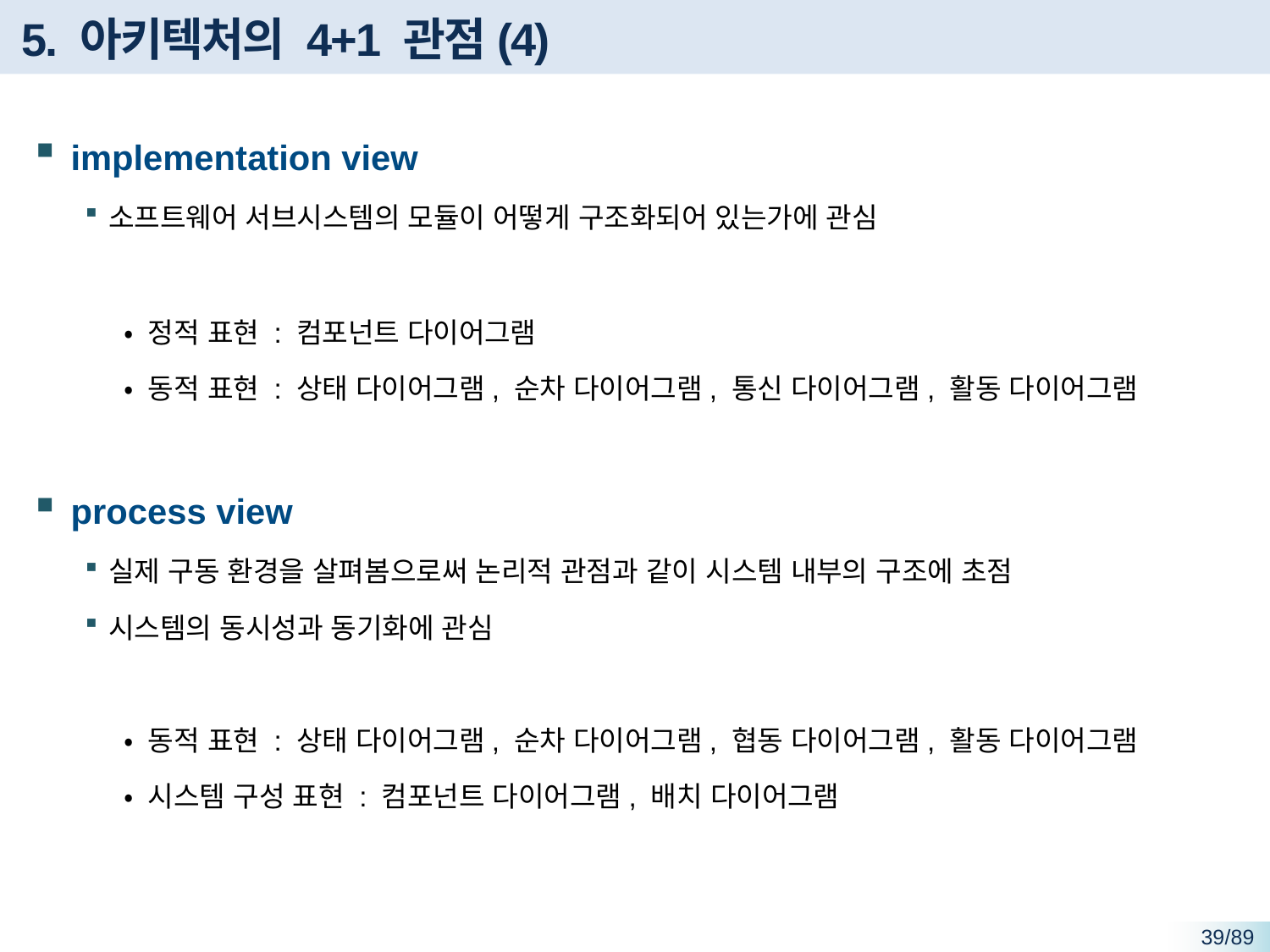

# 5. 아키텍처의 4+1 관점(4)
implementation view
소프트웨어 서브시스템의 모듈이 어떻게 구조화되어 있는가에 관심

     • 정적 표현 : 컴포넌트 다이어그램
     • 동적 표현 : 상태 다이어그램, 순차 다이어그램, 통신 다이어그램, 활동 다이어그램

process view
실제 구동 환경을 살펴봄으로써 논리적 관점과 같이 시스템 내부의 구조에 초점
시스템의 동시성과 동기화에 관심

     • 동적 표현 : 상태 다이어그램, 순차 다이어그램, 협동 다이어그램, 활동 다이어그램
     • 시스템 구성 표현 : 컴포넌트 다이어그램, 배치 다이어그램